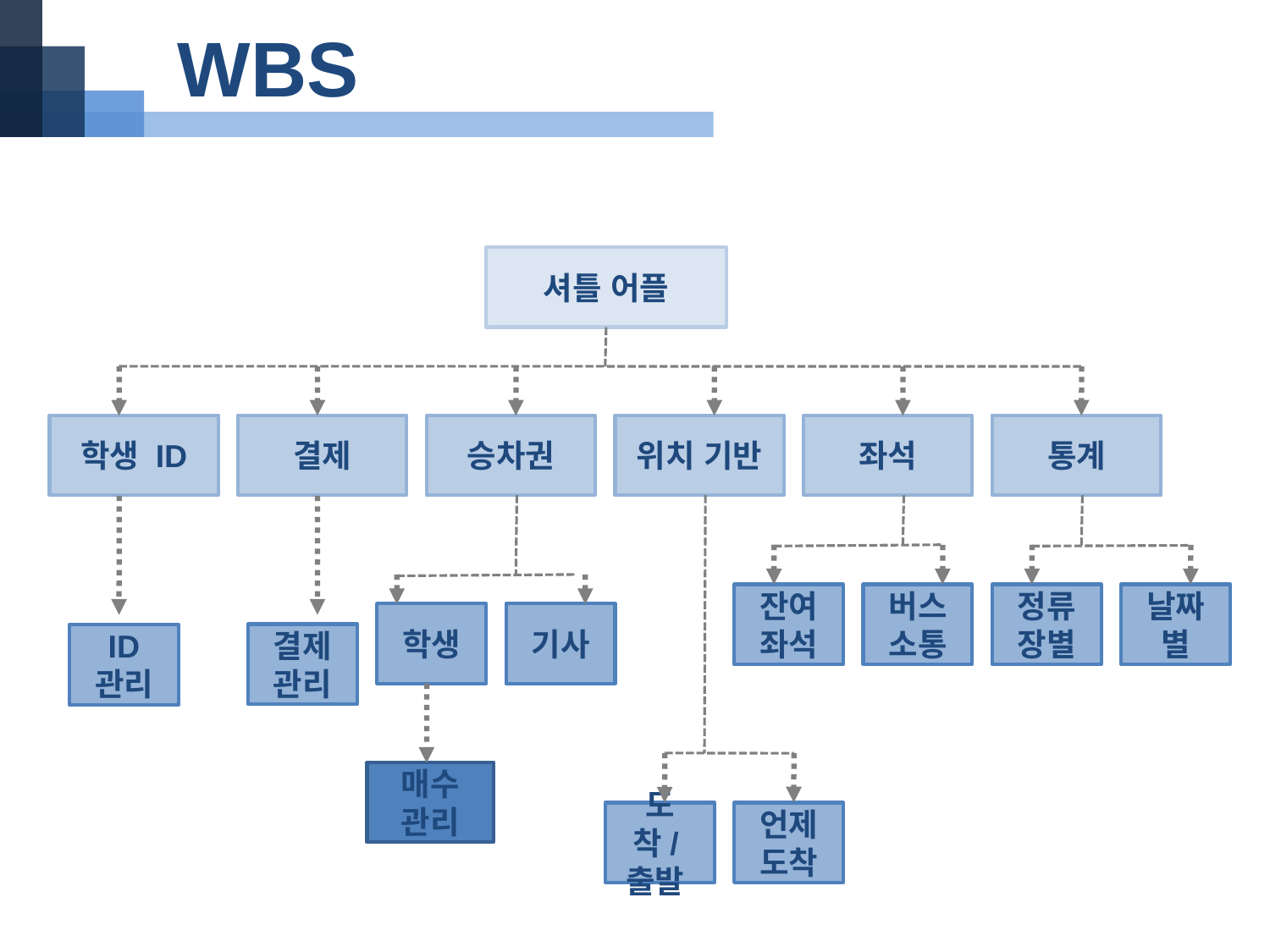

WBS
셔틀 어플
학생 ID
결제
승차권
위치 기반
좌석
통계
잔여 좌석
버스
소통
정류장별
날짜별
학생
기사
결제
관리
ID
관리
매수
관리
도착/출발
언제 도착